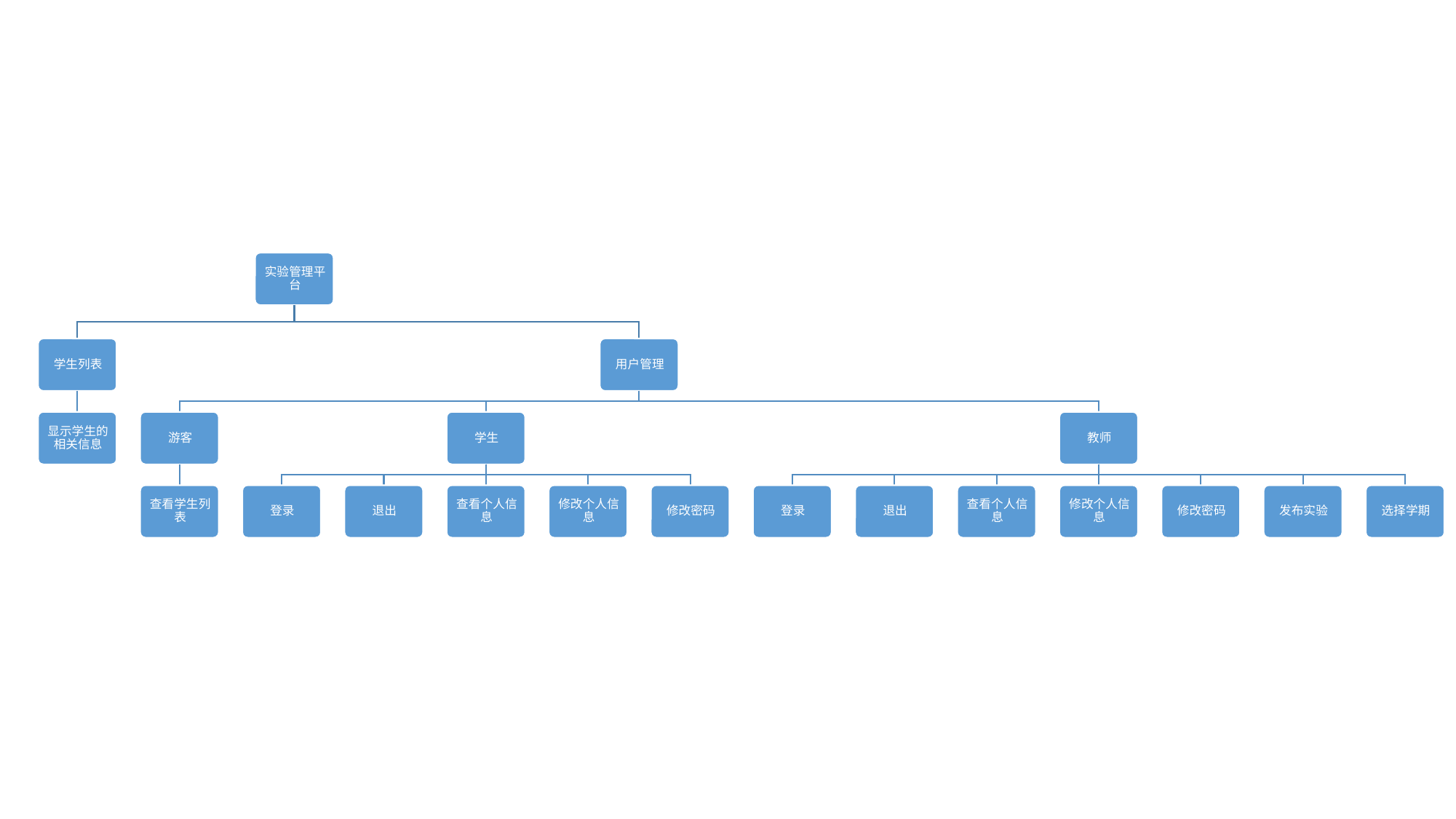

实验管理平台
学生列表
显示学生的相关信息
用户管理
游客
查看学生列表
学生
登录
退出
查看个人信息
修改个人信息
修改密码
教师
登录
退出
查看个人信息
修改个人信息
修改密码
发布实验
选择学期